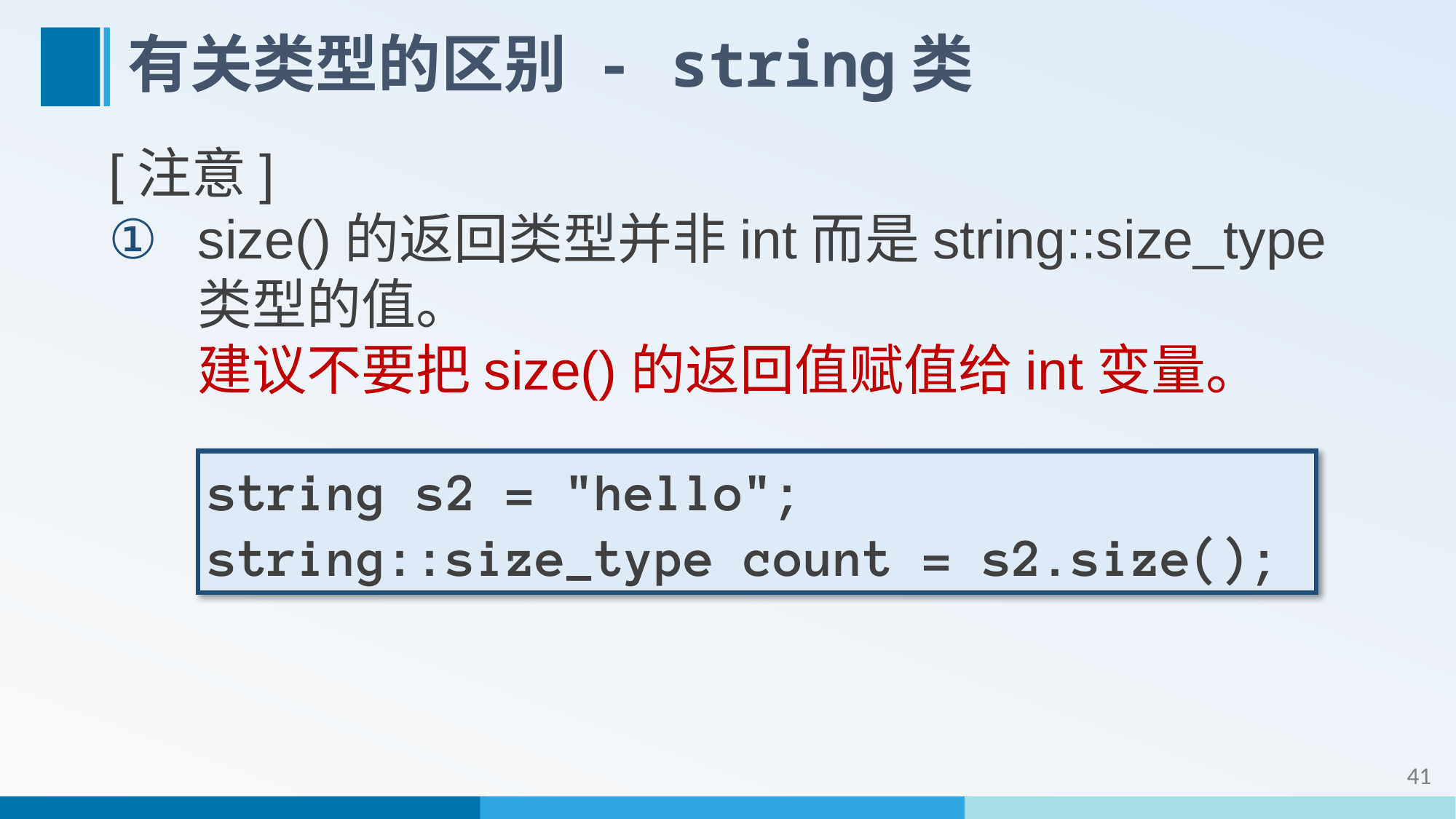

# 有关类型的区别 - string类
[注意]
size()的返回类型并非int而是string::size_type类型的值。
建议不要把size()的返回值赋值给int变量。
string s2 = "hello";
string::size_type count = s2.size();